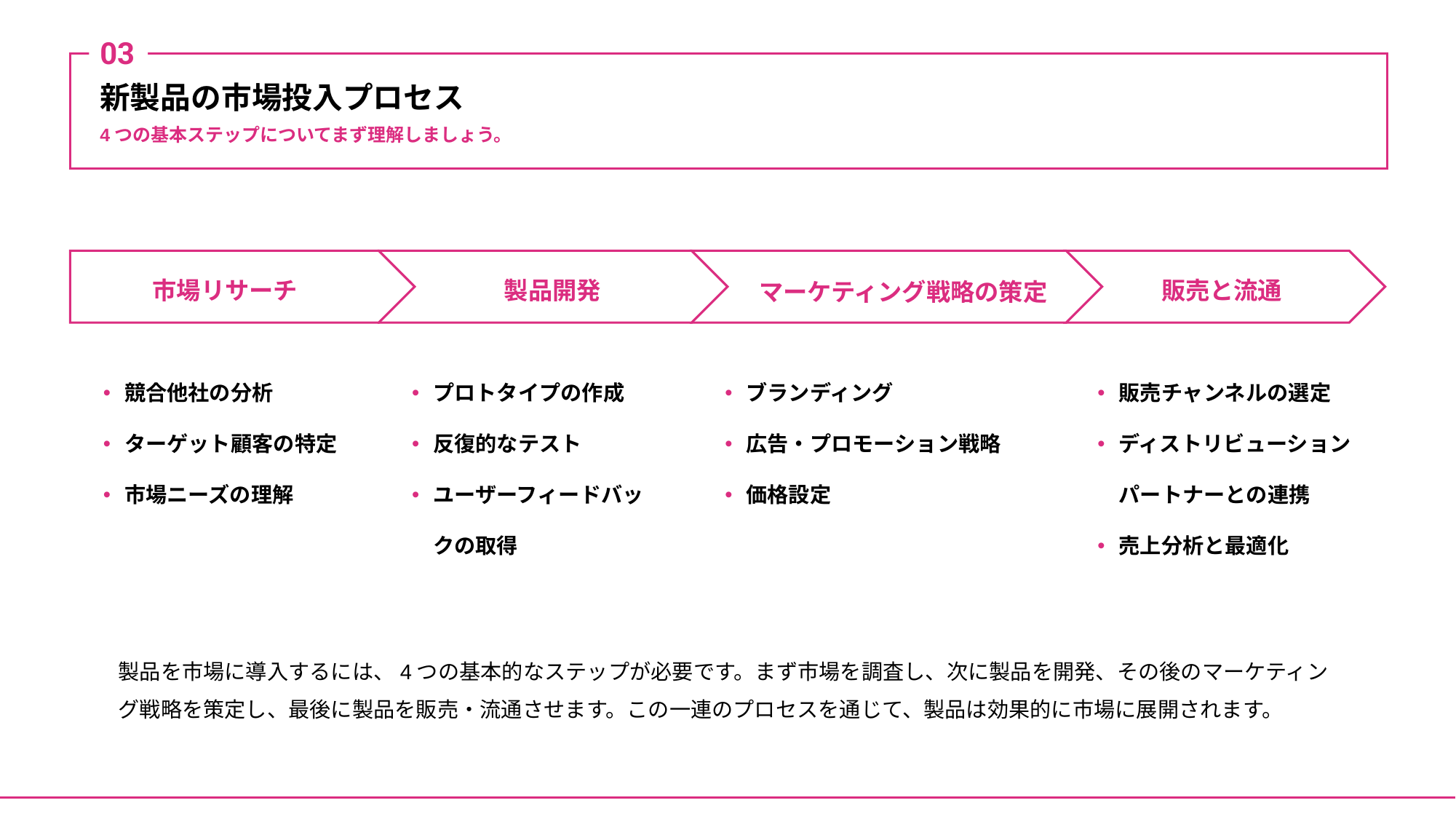

03

新製品の市場投入プロセス
4つの基本ステップについてまず理解しましょう。

市場リサーチ
製品開発
販売と流通
マーケティング戦略の策定
競合他社の分析
ターゲット顧客の特定
市場ニーズの理解
プロトタイプの作成
反復的なテスト
ユーザーフィードバックの取得
ブランディング
広告・プロモーション戦略
価格設定
販売チャンネルの選定
ディストリビューションパートナーとの連携
売上分析と最適化
製品を市場に導入するには、4つの基本的なステップが必要です。まず市場を調査し、次に製品を開発、その後のマーケティング戦略を策定し、最後に製品を販売・流通させます。この一連のプロセスを通じて、製品は効果的に市場に展開されます。